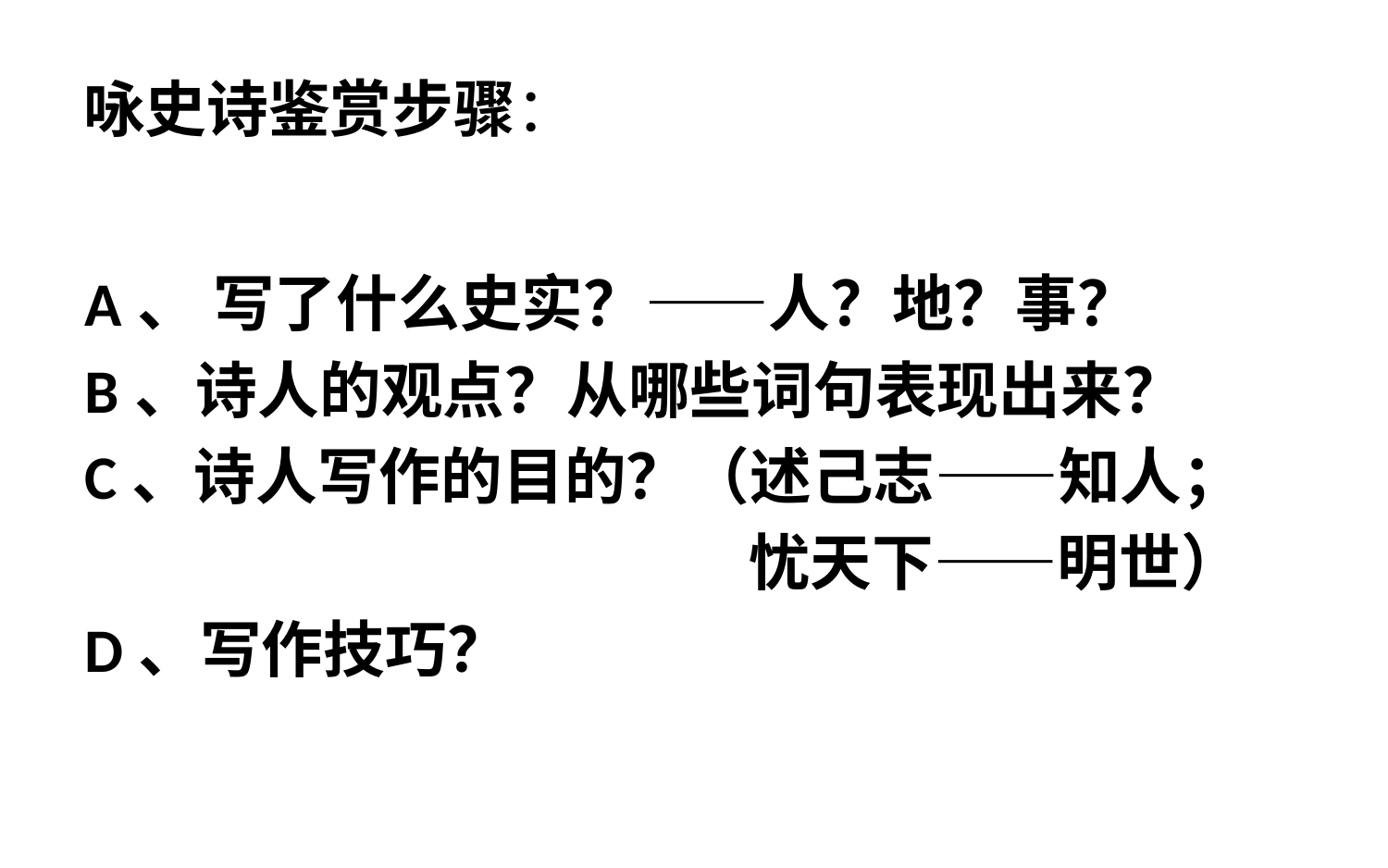

# 咏史诗鉴赏步骤：

A、 写了什么史实？——人？地？事？
B、诗人的观点？从哪些词句表现出来？
C、诗人写作的目的？（述己志——知人；
                                              忧天下——明世）
D、写作技巧？